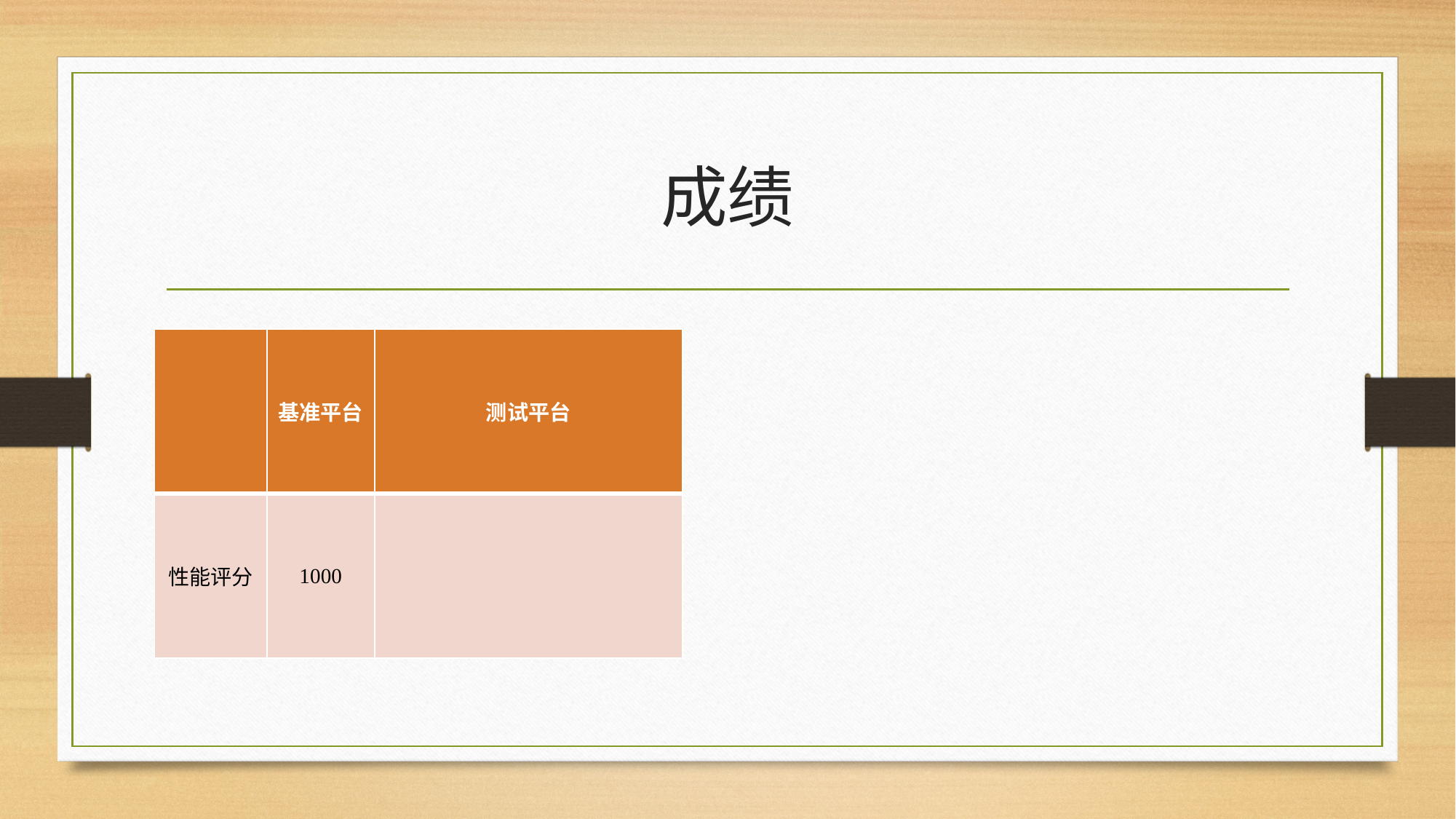

# 成绩
|  | 基准平台 | 测试平台 |
| --- | --- | --- |
| 性能评分 | 1000 |  |